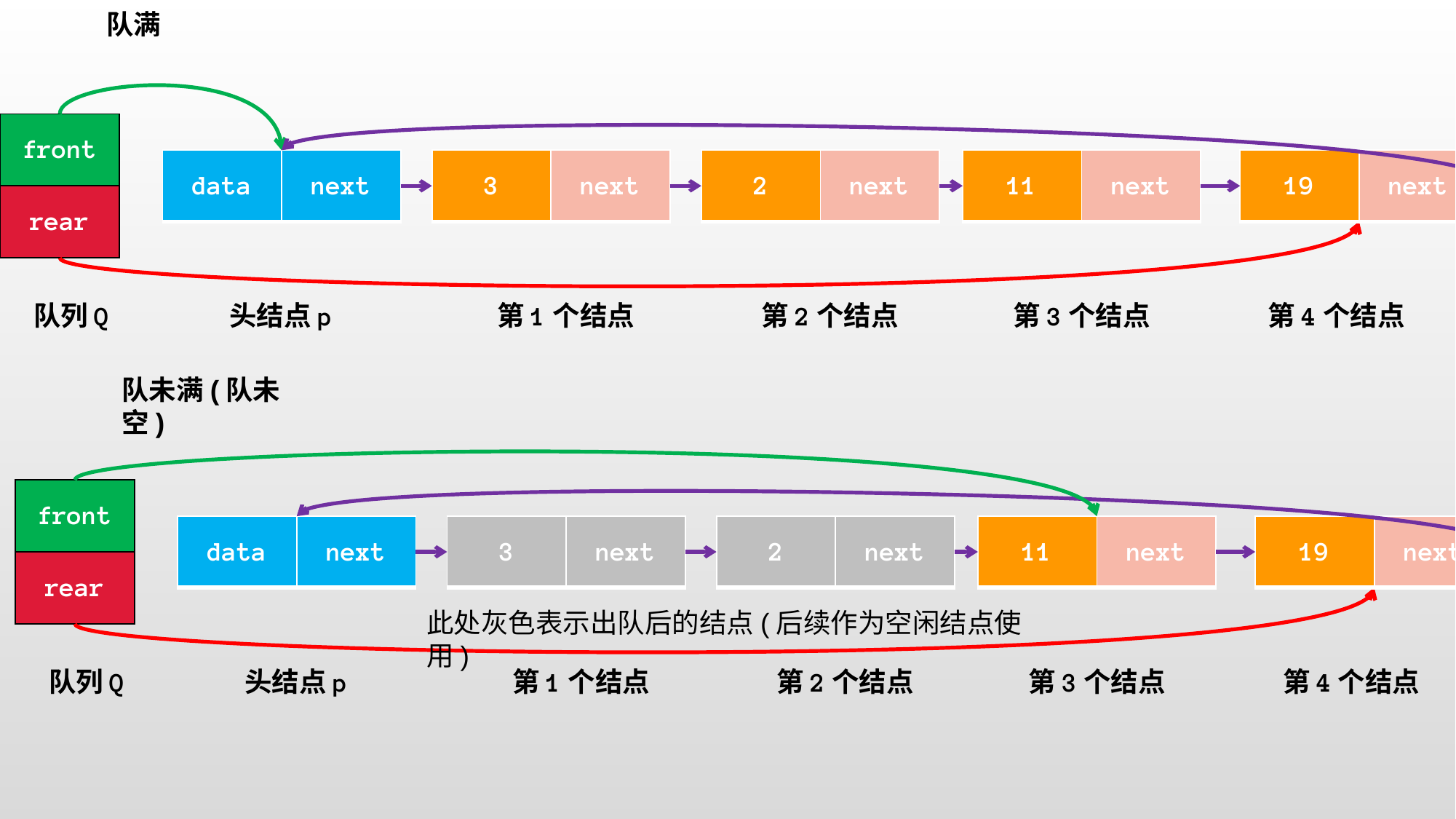

队满
| front |
| --- |
| rear |
| data | next |
| --- | --- |
| 3 | next |
| --- | --- |
| 2 | next |
| --- | --- |
| 11 | next |
| --- | --- |
| 19 | next |
| --- | --- |
队列Q
头结点p
第1个结点
第2个结点
第3个结点
第4个结点
队未满(队未空)
| front |
| --- |
| rear |
| data | next |
| --- | --- |
| 3 | next |
| --- | --- |
| 2 | next |
| --- | --- |
| 11 | next |
| --- | --- |
| 19 | next |
| --- | --- |
此处灰色表示出队后的结点(后续作为空闲结点使用)
队列Q
头结点p
第1个结点
第2个结点
第3个结点
第4个结点